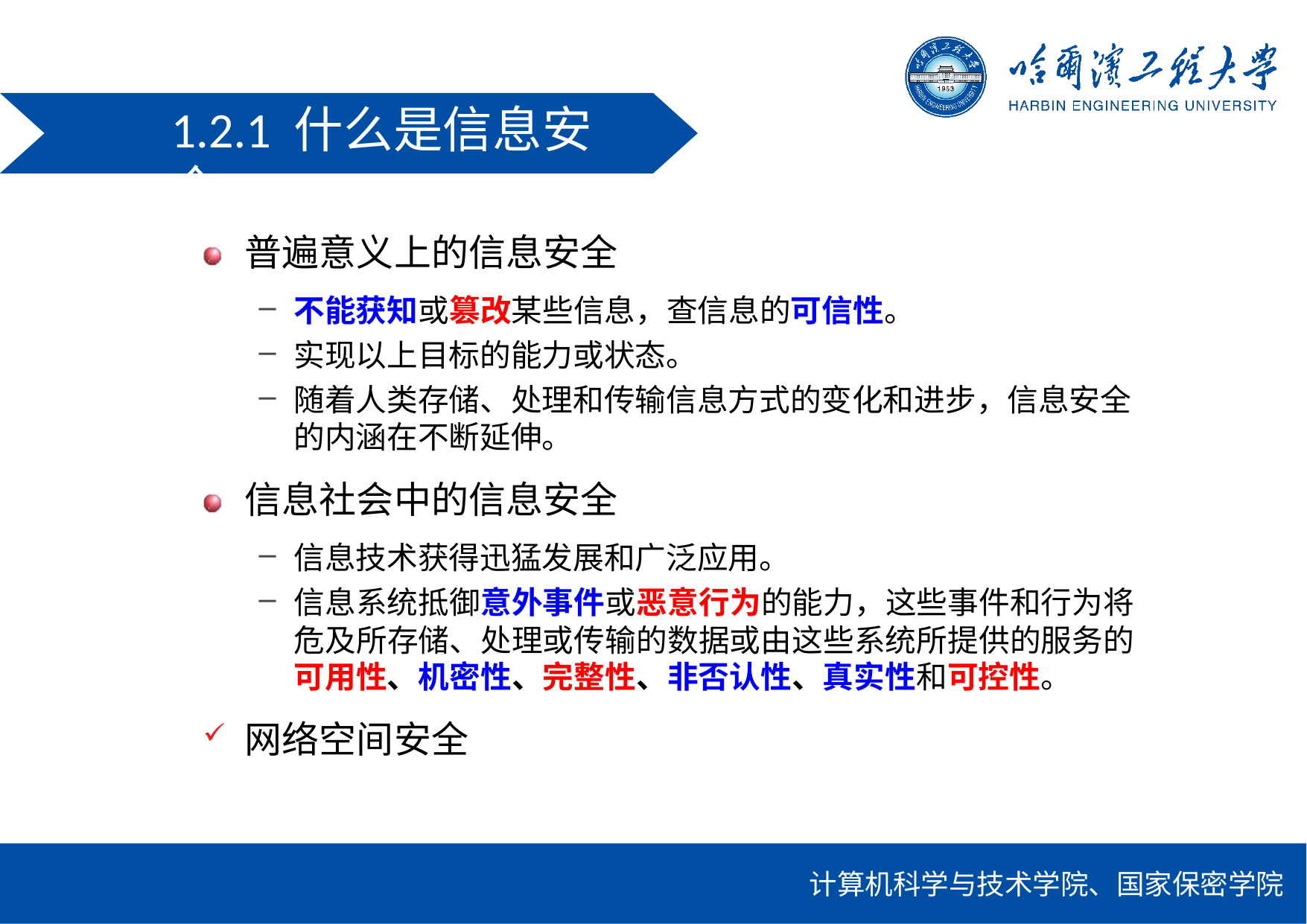

1.2.1 什么是信息安全
普遍意义上的信息安全
不能获知或篡改某些信息，查信息的可信性。
实现以上目标的能力或状态。
随着人类存储、处理和传输信息方式的变化和进步，信息安全 的内涵在不断延伸。
信息社会中的信息安全
信息技术获得迅猛发展和广泛应用。
信息系统抵御意外事件或恶意行为的能力，这些事件和行为将 危及所存储、处理或传输的数据或由这些系统所提供的服务的 可用性、机密性、完整性、非否认性、真实性和可控性。
网络空间安全